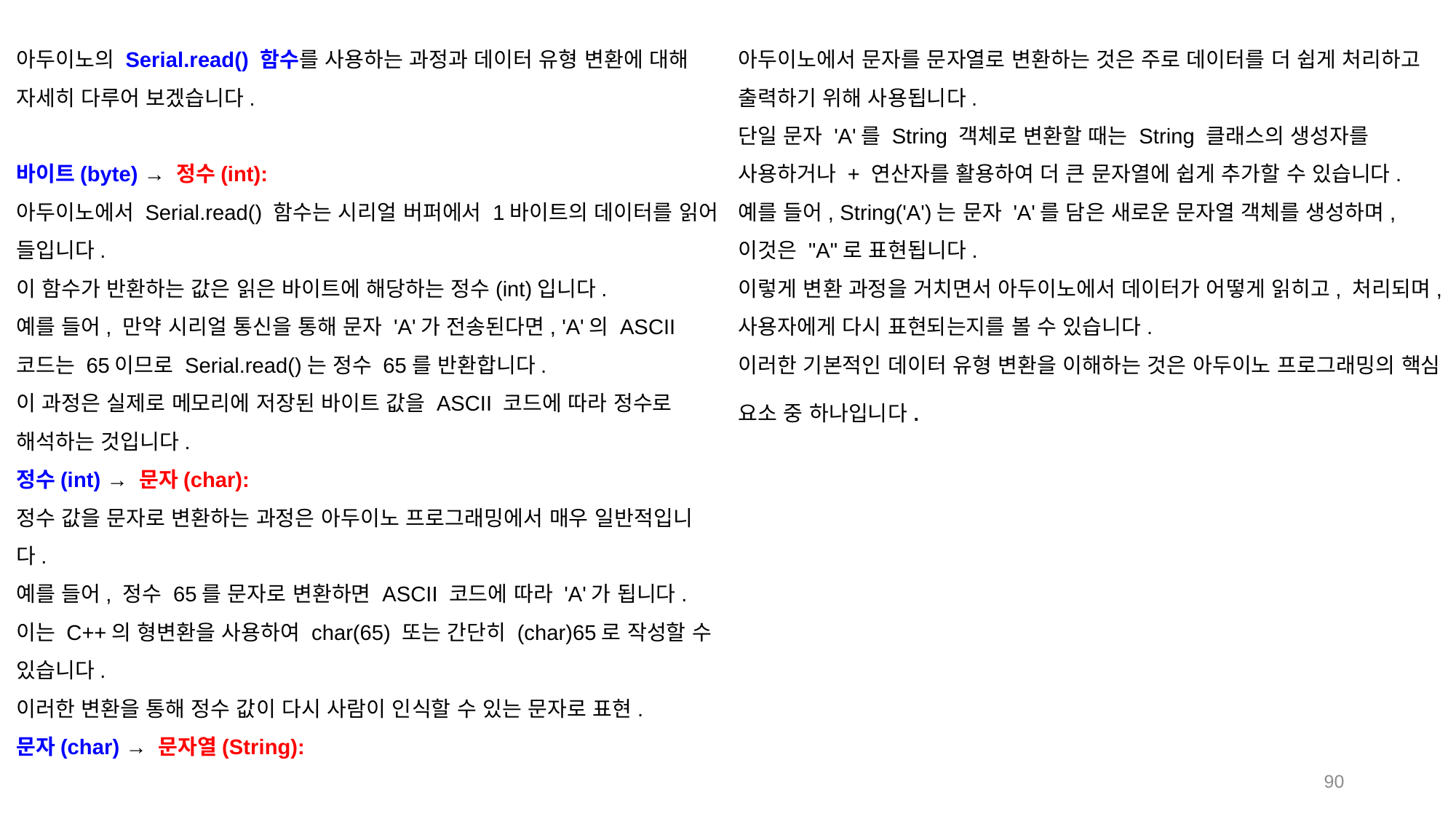

아두이노의 Serial.read() 함수를 사용하는 과정과 데이터 유형 변환에 대해 자세히 다루어 보겠습니다.

바이트(byte) → 정수(int):
아두이노에서 Serial.read() 함수는 시리얼 버퍼에서 1바이트의 데이터를 읽어 들입니다.
이 함수가 반환하는 값은 읽은 바이트에 해당하는 정수(int)입니다.
예를 들어, 만약 시리얼 통신을 통해 문자 'A'가 전송된다면, 'A'의 ASCII 코드는 65이므로 Serial.read()는 정수 65를 반환합니다.
이 과정은 실제로 메모리에 저장된 바이트 값을 ASCII 코드에 따라 정수로 해석하는 것입니다.
정수(int) → 문자(char):
정수 값을 문자로 변환하는 과정은 아두이노 프로그래밍에서 매우 일반적입니다.
예를 들어, 정수 65를 문자로 변환하면 ASCII 코드에 따라 'A'가 됩니다.
이는 C++의 형변환을 사용하여 char(65) 또는 간단히 (char)65로 작성할 수 있습니다.
이러한 변환을 통해 정수 값이 다시 사람이 인식할 수 있는 문자로 표현.
문자(char) → 문자열(String):
아두이노에서 문자를 문자열로 변환하는 것은 주로 데이터를 더 쉽게 처리하고 출력하기 위해 사용됩니다.
단일 문자 'A'를 String 객체로 변환할 때는 String 클래스의 생성자를 사용하거나 + 연산자를 활용하여 더 큰 문자열에 쉽게 추가할 수 있습니다.
예를 들어, String('A')는 문자 'A'를 담은 새로운 문자열 객체를 생성하며, 이것은 "A"로 표현됩니다.
이렇게 변환 과정을 거치면서 아두이노에서 데이터가 어떻게 읽히고, 처리되며, 사용자에게 다시 표현되는지를 볼 수 있습니다.
이러한 기본적인 데이터 유형 변환을 이해하는 것은 아두이노 프로그래밍의 핵심 요소 중 하나입니다.
90